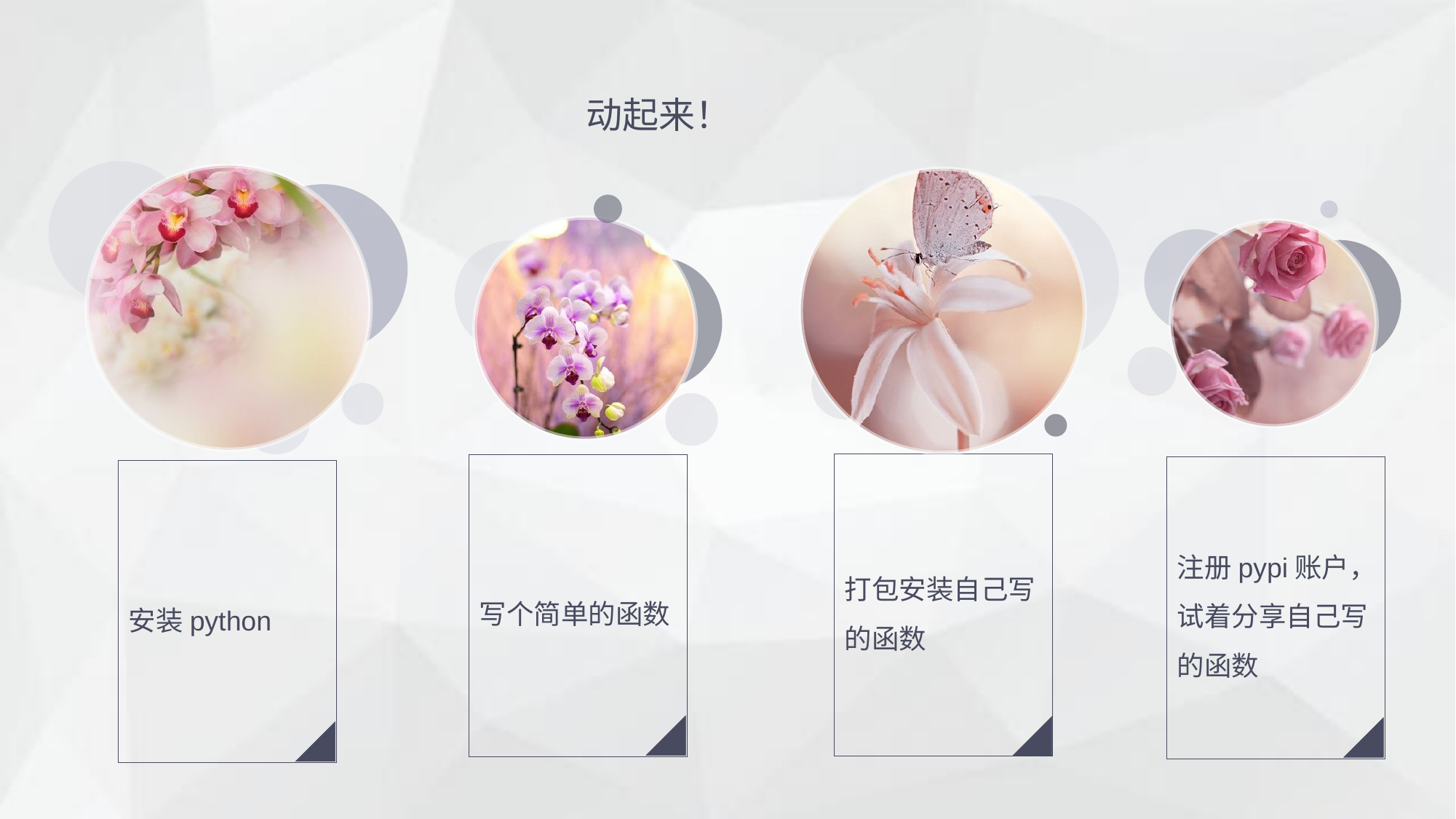

动起来！

打包安装自己写的函数
写个简单的函数
注册pypi账户，试着分享自己写的函数
安装python